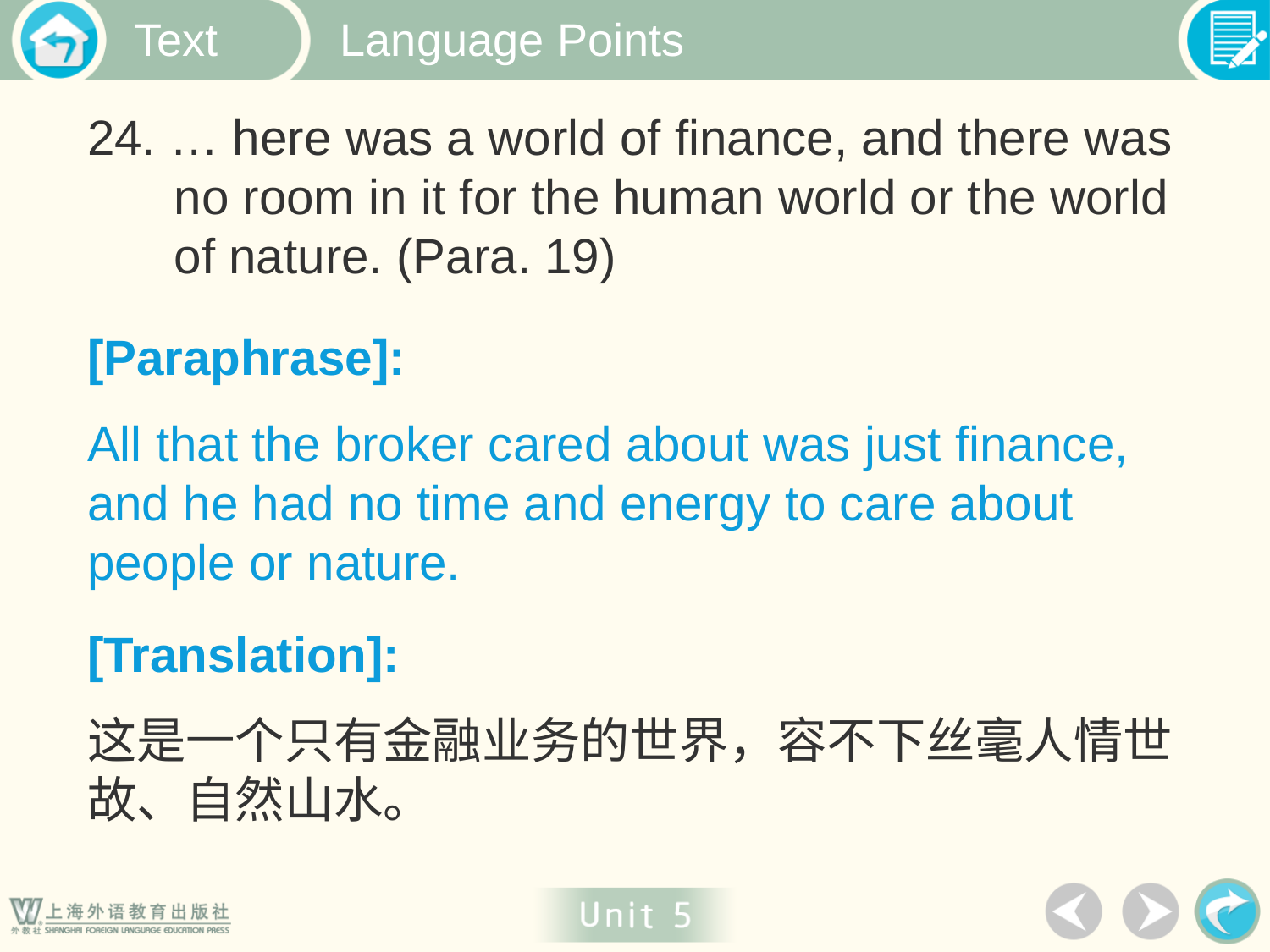

Language Points
24. … here was a world of finance, and there was no room in it for the human world or the world of nature. (Para. 19)

[Paraphrase]:
All that the broker cared about was just finance, and he had no time and energy to care about people or nature.
[Translation]:
这是一个只有金融业务的世界，容不下丝毫人情世故、自然山水。